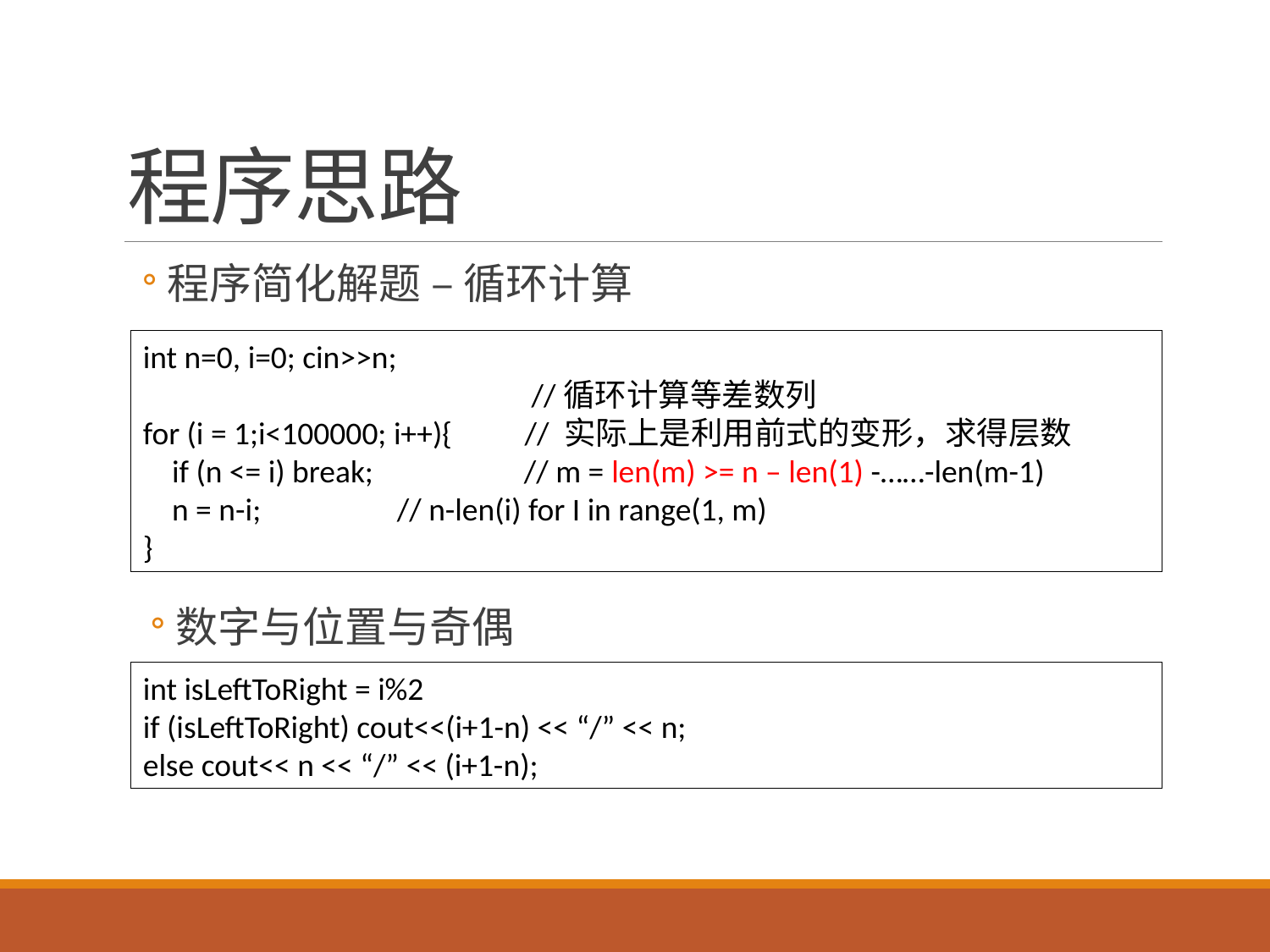

# 程序思路
程序简化解题 – 循环计算

int n=0, i=0; cin>>n;
			 //循环计算等差数列
for (i = 1;i<100000; i++){          // 实际上是利用前式的变形，求得层数
    if (n <= i) break;		// m = len(m) >= n – len(1) -……-len(m-1)
    n = n-i;		// n-len(i) for I in range(1, m)
}
数字与位置与奇偶

int isLeftToRight = i%2
if (isLeftToRight) cout<<(i+1-n) << “/” << n;
else cout<< n << “/” << (i+1-n);